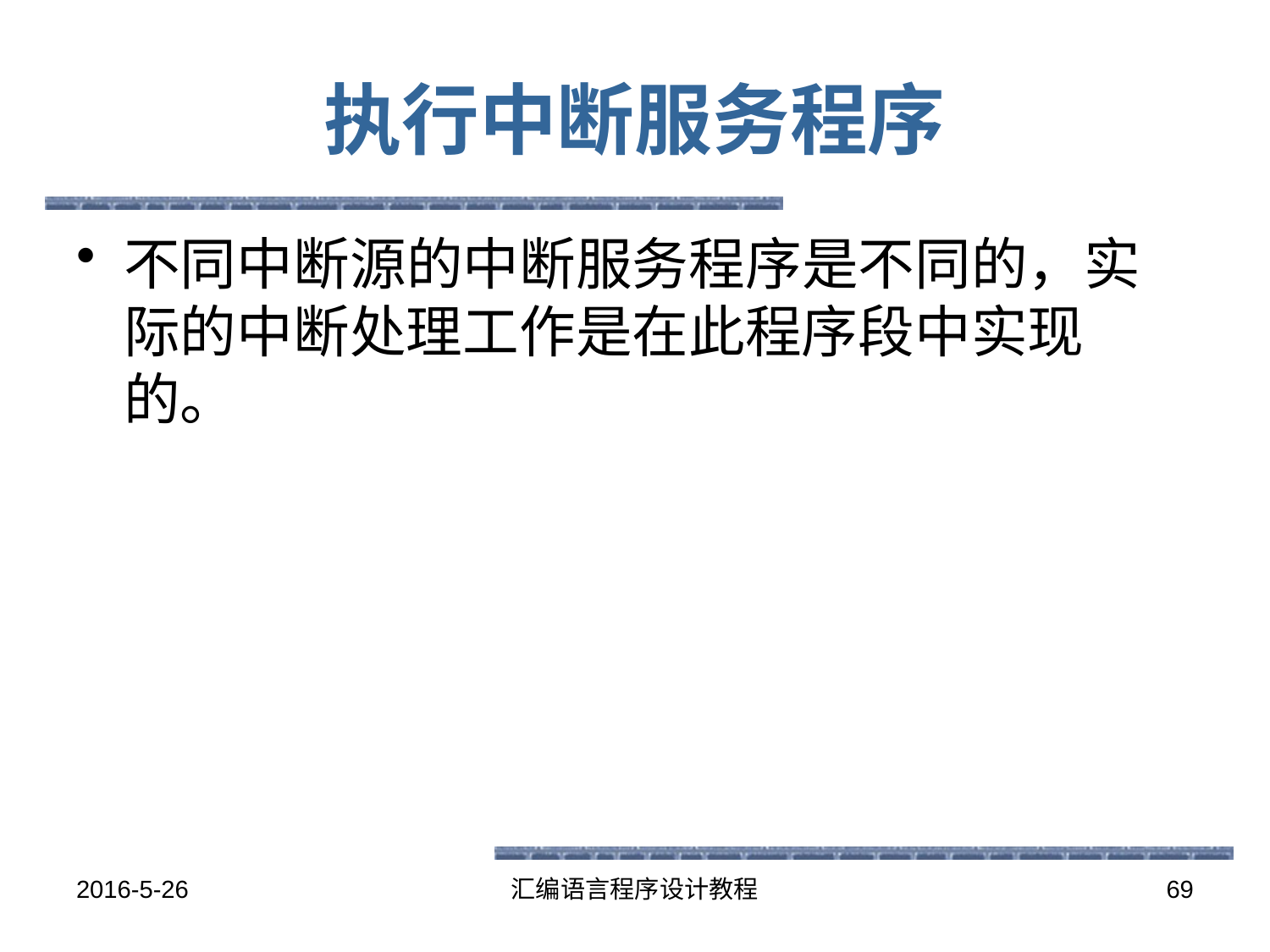

# 执行中断服务程序
不同中断源的中断服务程序是不同的，实际的中断处理工作是在此程序段中实现的。
2016-5-26
汇编语言程序设计教程
69